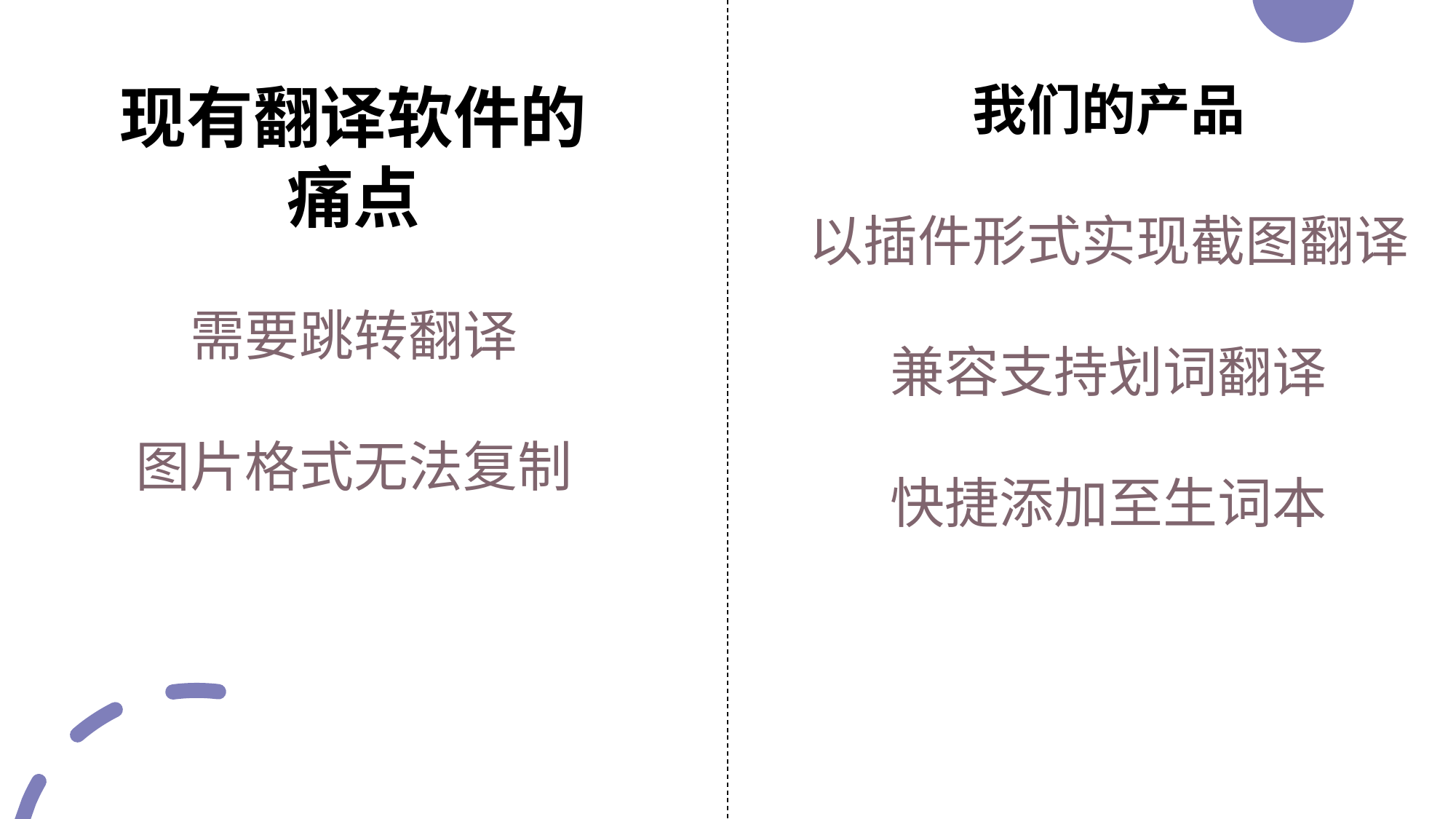

现有翻译软件的痛点

需要跳转翻译

图片格式无法复制
我们的产品

以插件形式实现截图翻译

兼容支持划词翻译

快捷添加至生词本